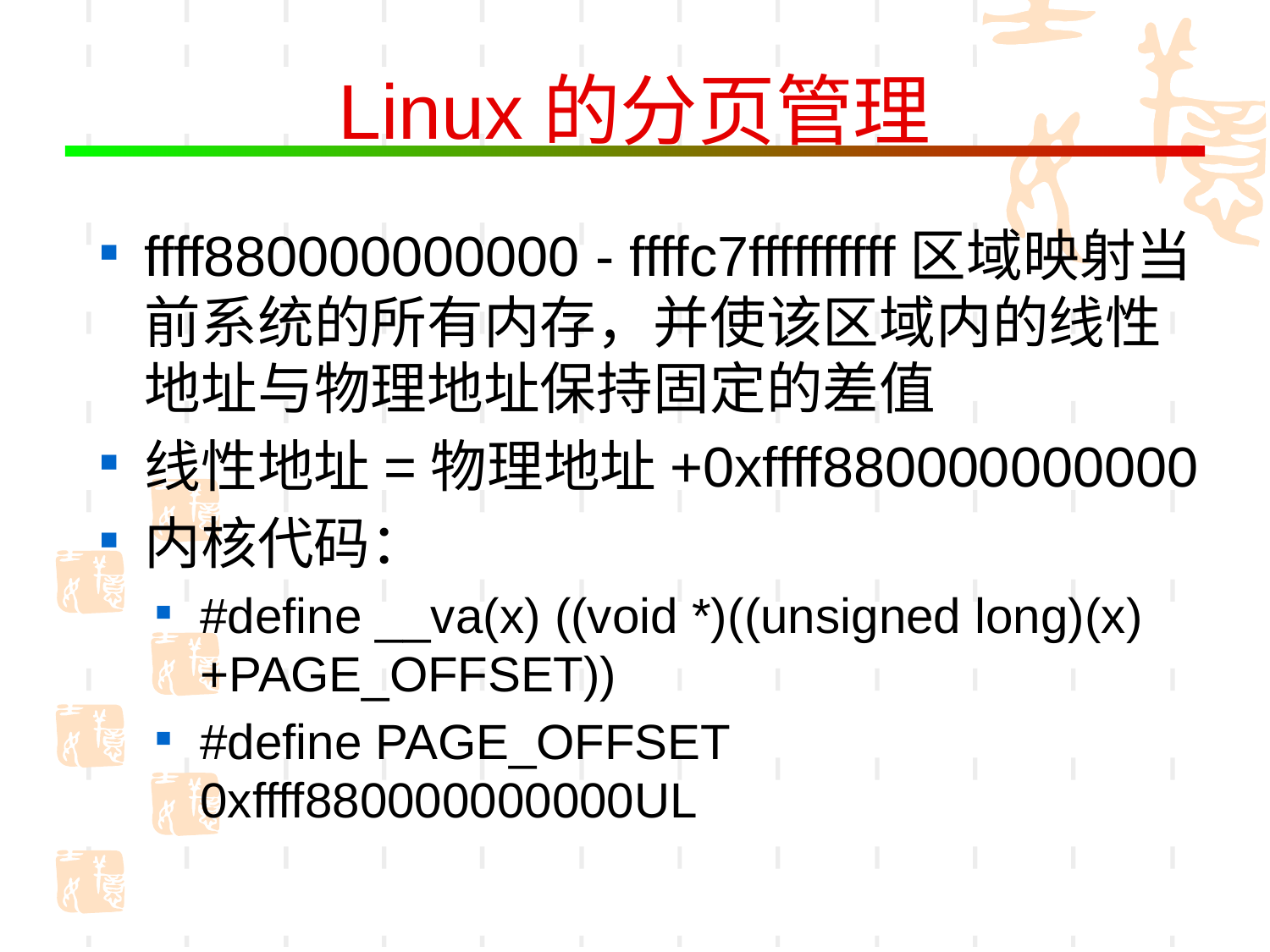

# Linux的分页管理
ffff880000000000 - ffffc7ffffffffff区域映射当前系统的所有内存，并使该区域内的线性地址与物理地址保持固定的差值
线性地址=物理地址+0xffff880000000000
内核代码：
#define __va(x) ((void *)((unsigned long)(x)+PAGE_OFFSET))
#define PAGE_OFFSET 0xffff880000000000UL